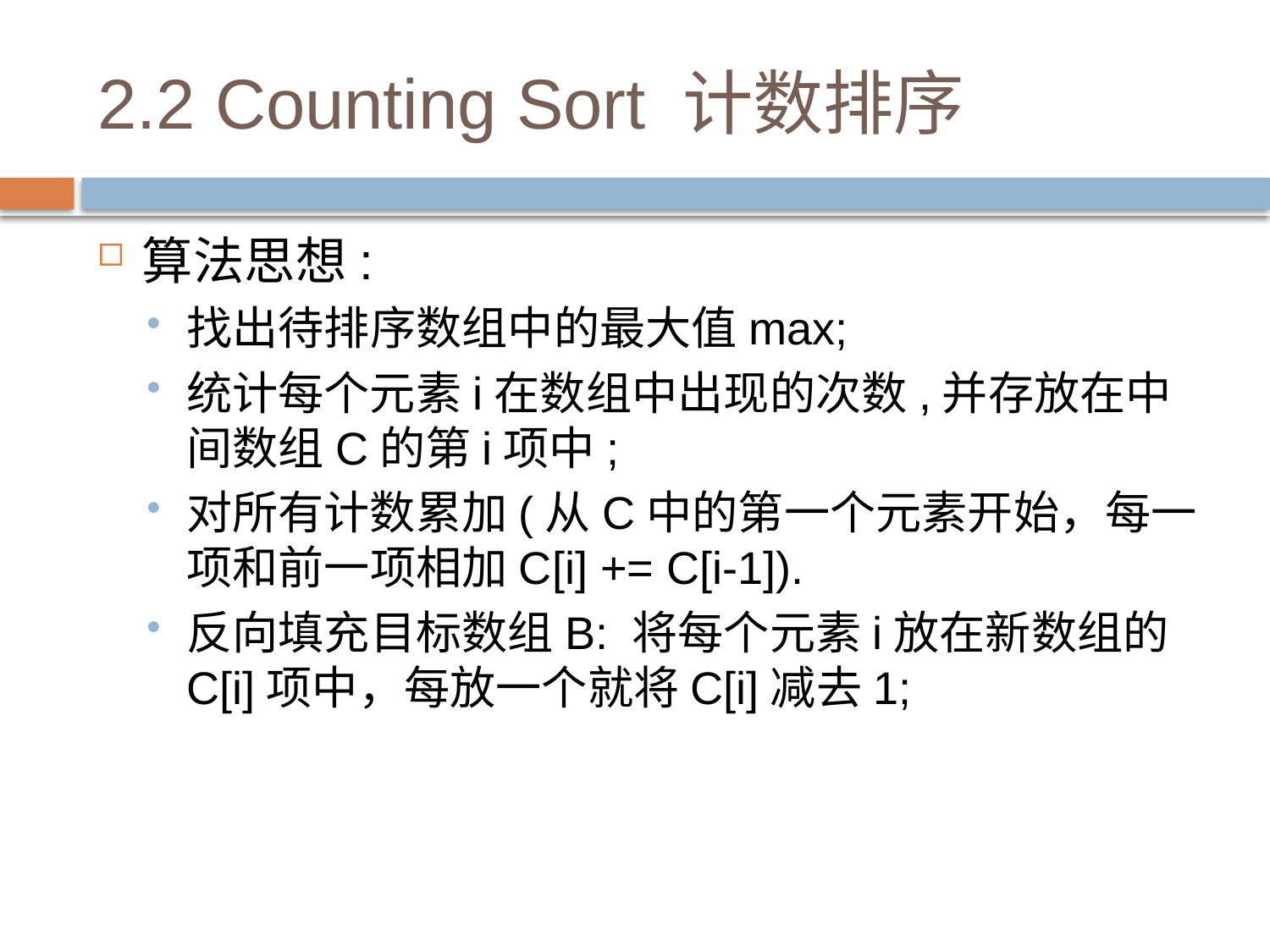

# 2.2 Counting Sort 计数排序
算法思想:
找出待排序数组中的最大值max;
统计每个元素i在数组中出现的次数,并存放在中间数组C的第i项中;
对所有计数累加(从C中的第一个元素开始，每一项和前一项相加C[i] += C[i-1]).
反向填充目标数组B: 将每个元素i放在新数组的C[i]项中，每放一个就将C[i]减去1;